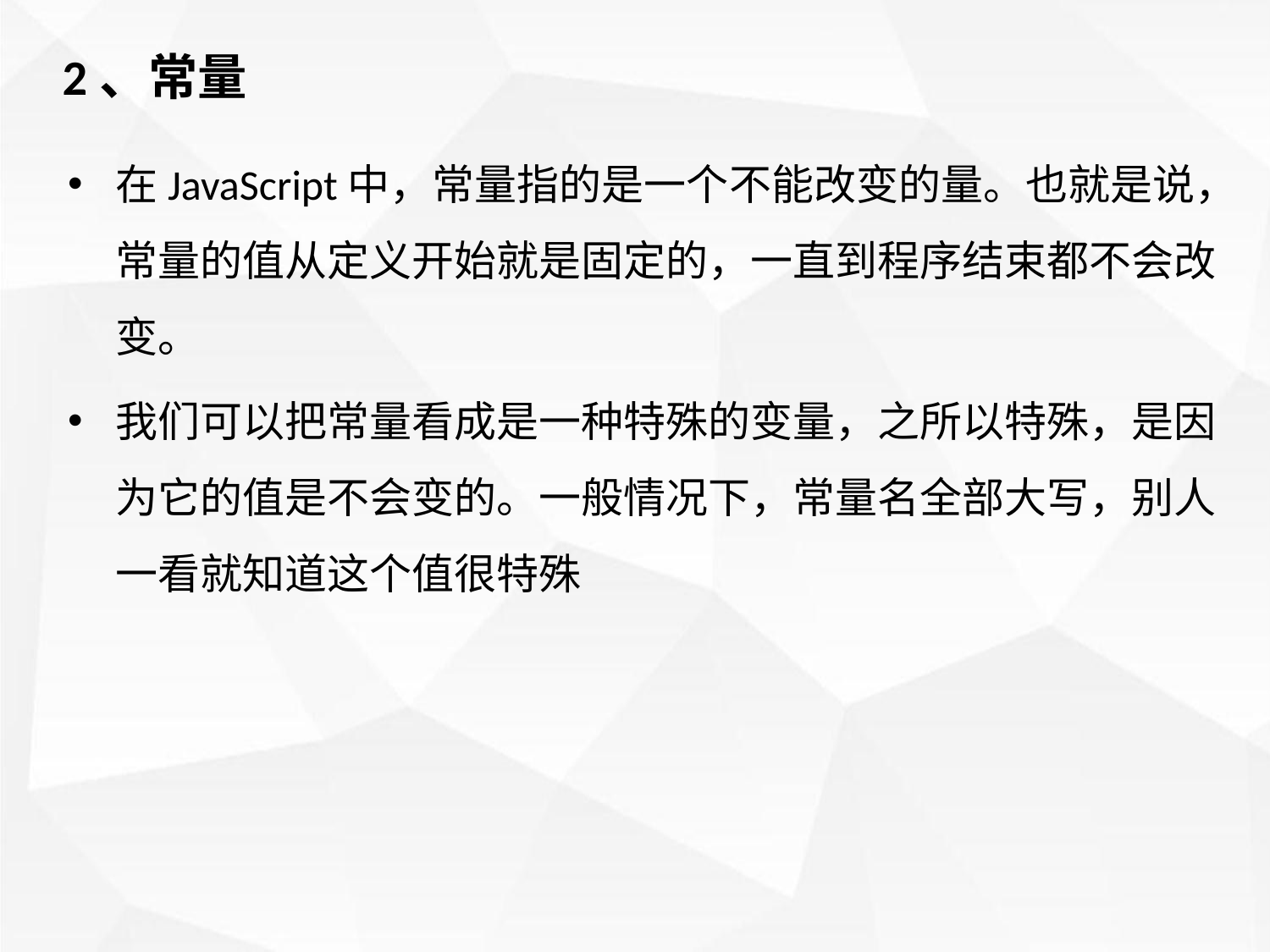

2、常量
在JavaScript中，常量指的是一个不能改变的量。也就是说，常量的值从定义开始就是固定的，一直到程序结束都不会改变。
我们可以把常量看成是一种特殊的变量，之所以特殊，是因为它的值是不会变的。一般情况下，常量名全部大写，别人一看就知道这个值很特殊